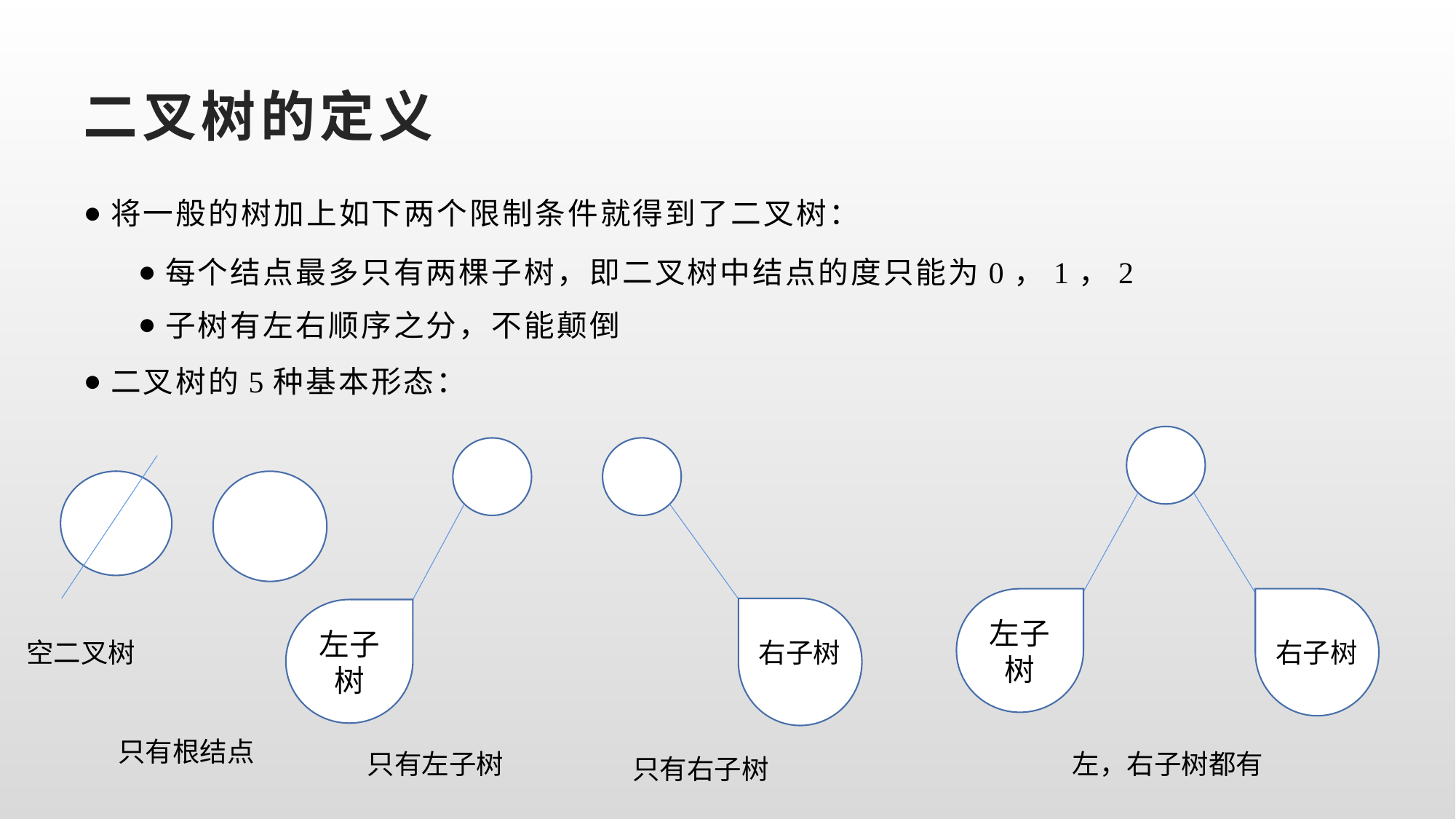

# 二叉树的定义
将一般的树加上如下两个限制条件就得到了二叉树：
每个结点最多只有两棵子树，即二叉树中结点的度只能为0，1，2
子树有左右顺序之分，不能颠倒
二叉树的5种基本形态：

左子树

左子树

空二叉树
右子树
右子树
只有根结点
只有左子树
左，右子树都有
只有右子树